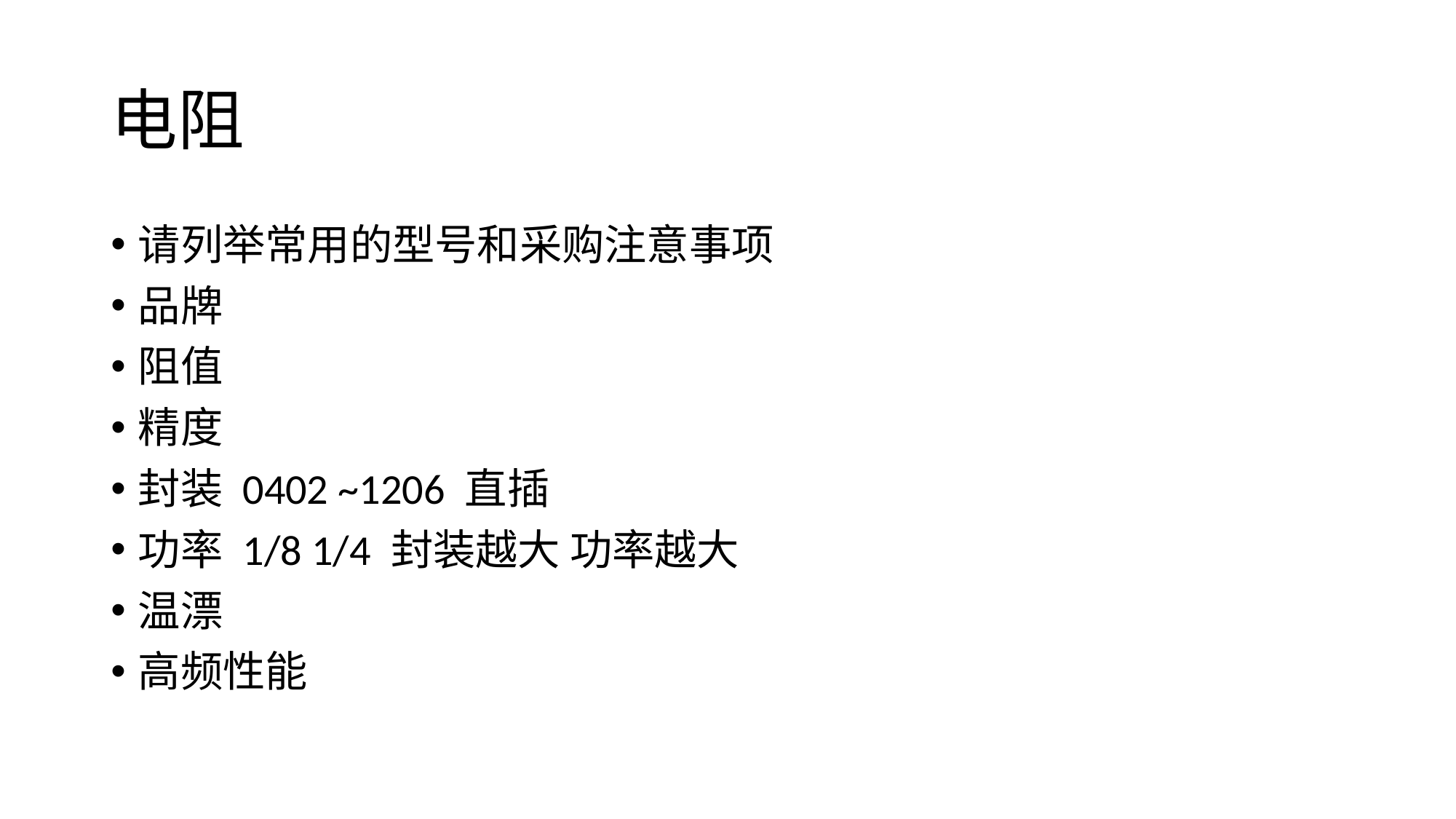

# 电阻
请列举常用的型号和采购注意事项
品牌
阻值
精度
封装 0402 ~1206 直插
功率 1/8 1/4 封装越大 功率越大
温漂
高频性能